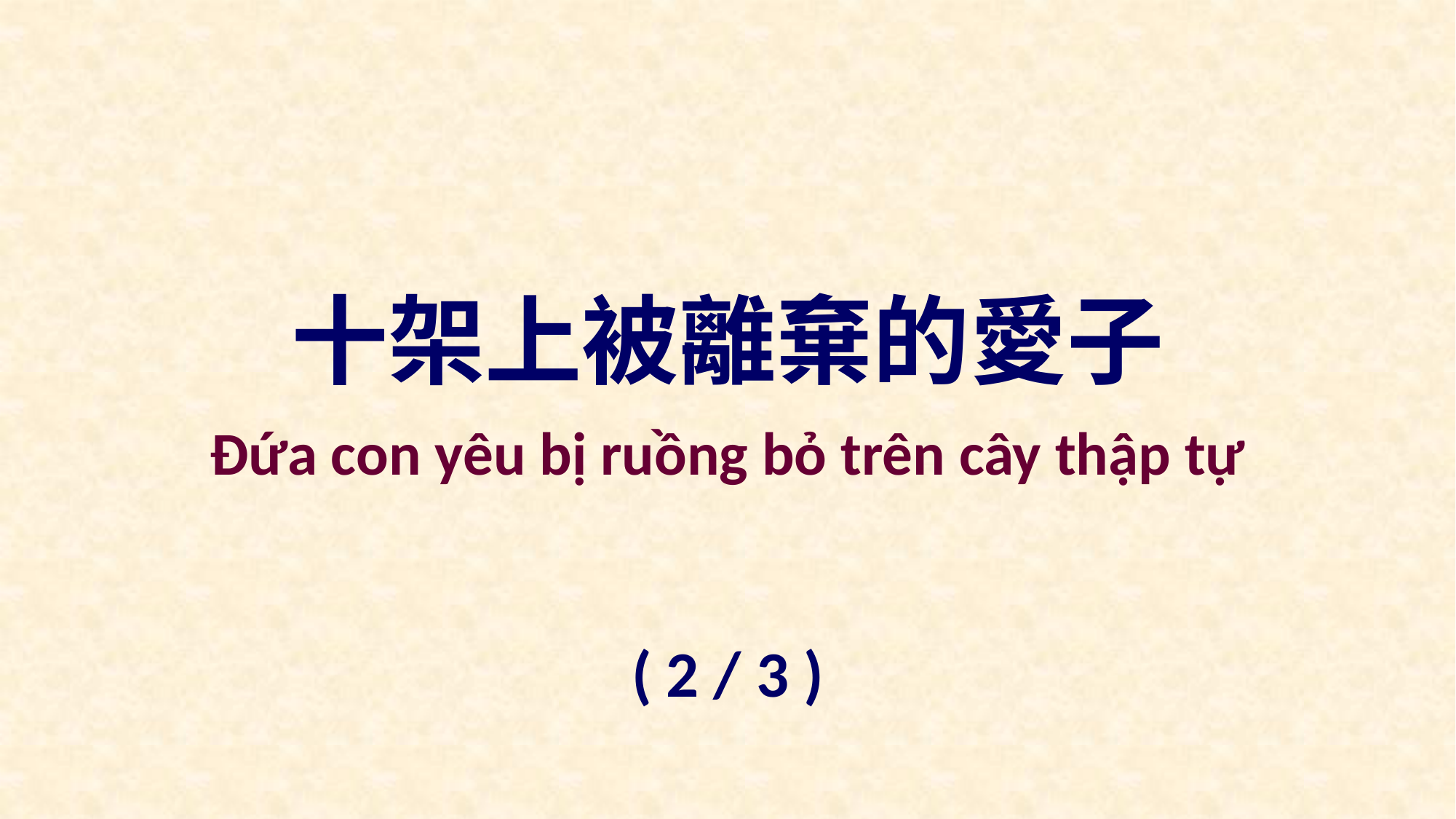

十架上被離棄的愛子
Đứa con yêu bị ruồng bỏ trên cây thập tự
( 2 / 3 )